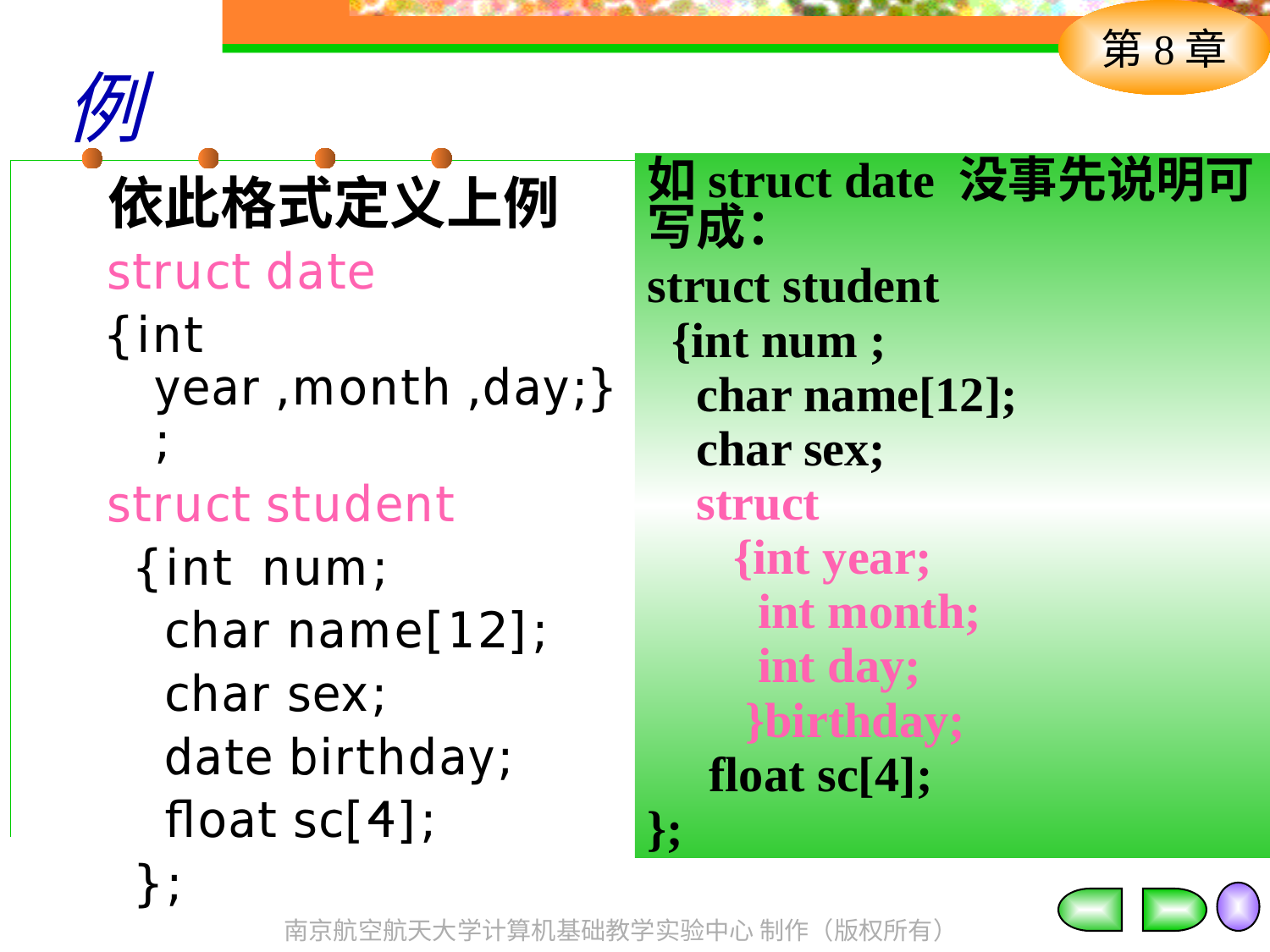

# 例
如struct date 没事先说明可写成：
struct student
  {int num ;
    char name[12];
    char sex;
    struct
       {int year;
         int month;
         int day;
        }birthday;
     float sc[4];
};
依此格式定义上例
struct date
{int year ,month ,day;};
struct student
  {int  num;
    char name[12];
    char sex;
    date birthday;
    float sc[4];
  };